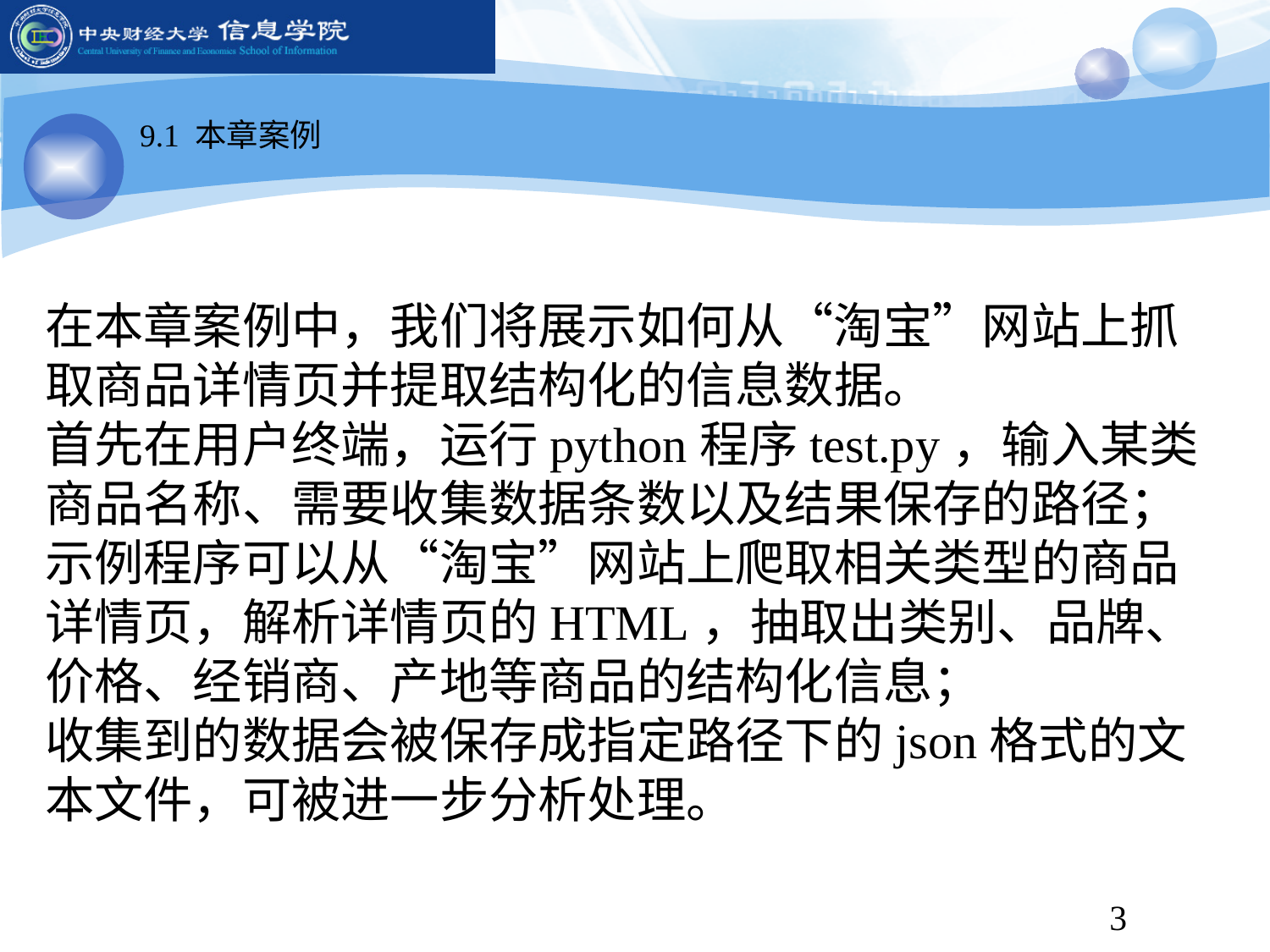

9.1 本章案例
在本章案例中，我们将展示如何从“淘宝”网站上抓取商品详情页并提取结构化的信息数据。
首先在用户终端，运行python程序test.py，输入某类商品名称、需要收集数据条数以及结果保存的路径；
示例程序可以从“淘宝”网站上爬取相关类型的商品详情页，解析详情页的HTML，抽取出类别、品牌、价格、经销商、产地等商品的结构化信息；
收集到的数据会被保存成指定路径下的json格式的文本文件，可被进一步分析处理。